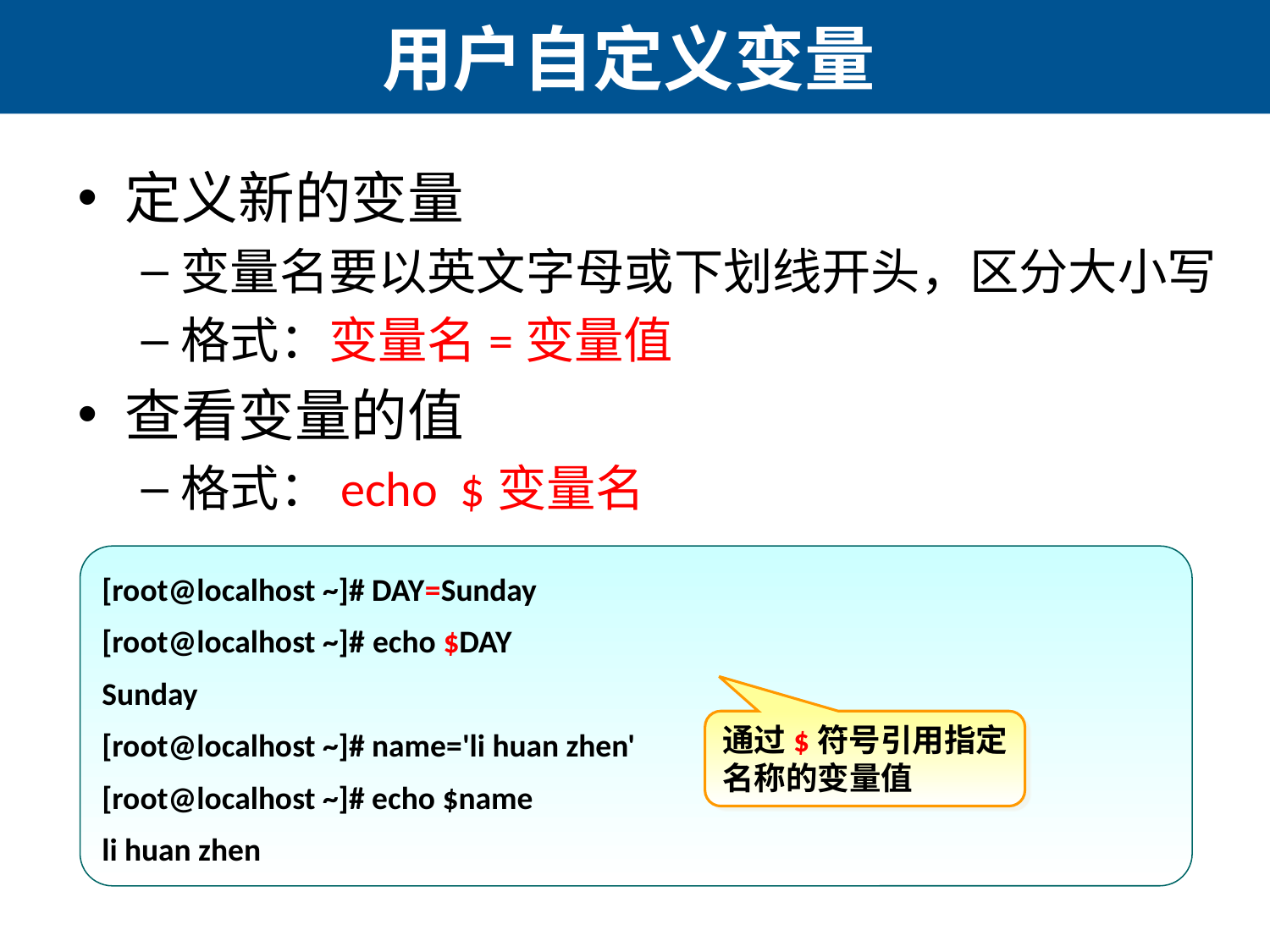

# 用户自定义变量
定义新的变量
变量名要以英文字母或下划线开头，区分大小写
格式：变量名=变量值
查看变量的值
格式：echo  $变量名
[root@localhost ~]# DAY=Sunday
[root@localhost ~]# echo $DAY
Sunday
[root@localhost ~]# name='li huan zhen'
[root@localhost ~]# echo $name
li huan zhen
通过$符号引用指定名称的变量值